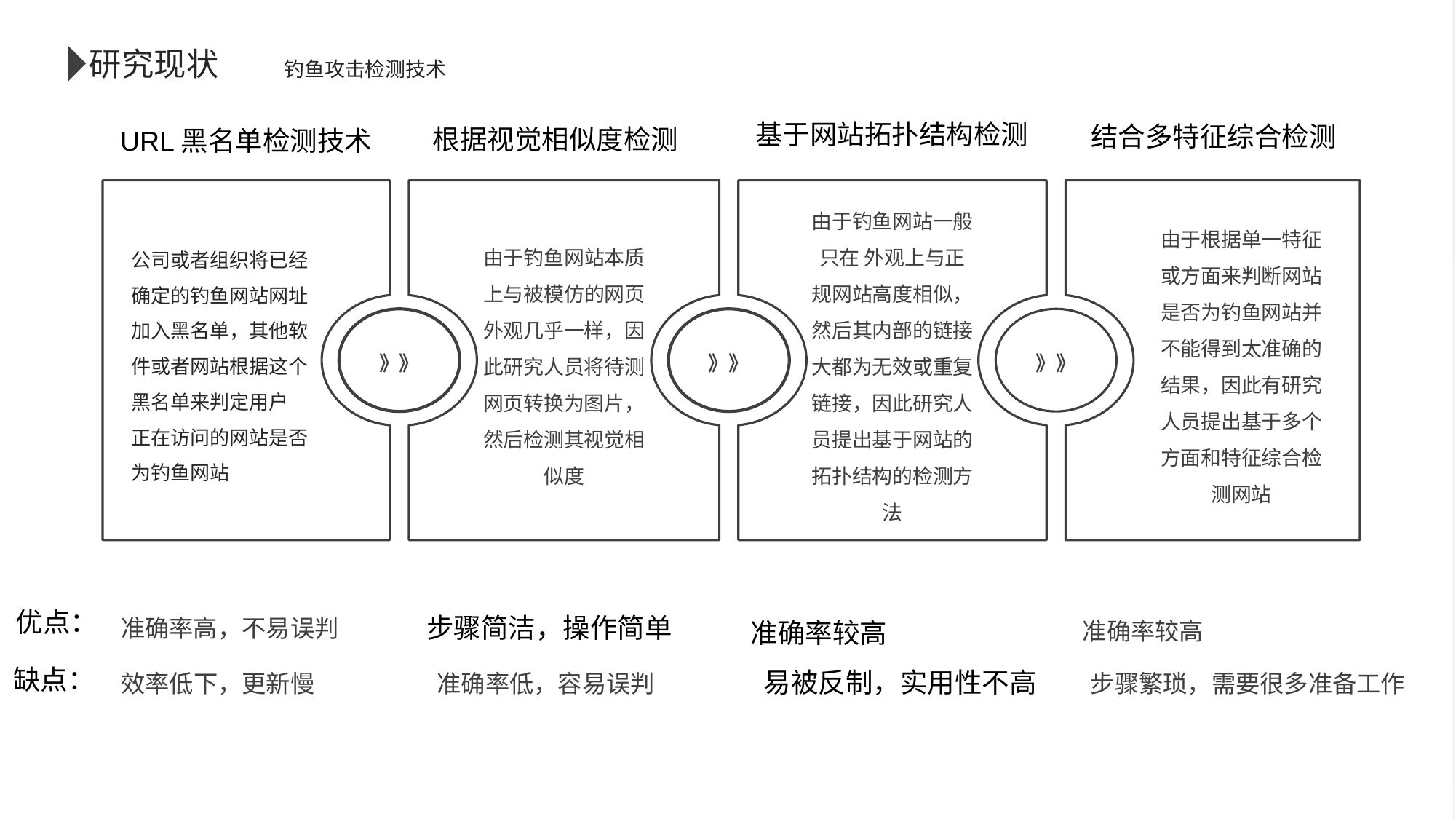

研究现状
钓鱼攻击检测技术

基于网站拓扑结构检测
结合多特征综合检测
根据视觉相似度检测
URL黑名单检测技术
公司或者组织将已经确定的钓鱼网站网址加入黑名单，其他软件或者网站根据这个黑名单来判定用户
正在访问的网站是否为钓鱼网站
由于钓鱼网站本质上与被模仿的网页外观几乎一样，因此研究人员将待测网页转换为图片，然后检测其视觉相似度
由于钓鱼网站一般只在 外观上与正规网站高度相似，然后其内部的链接大都为无效或重复链接，因此研究人员提出基于网站的拓扑结构的检测方法
由于根据单一特征或方面来判断网站是否为钓鱼网站并不能得到太准确的结果，因此有研究人员提出基于多个方面和特征综合检测网站
》》
》》
》》
优点：
步骤简洁，操作简单
准确率高，不易误判
准确率较高
准确率较高
易被反制，实用性不高
效率低下，更新慢
准确率低，容易误判
步骤繁琐，需要很多准备工作
缺点：